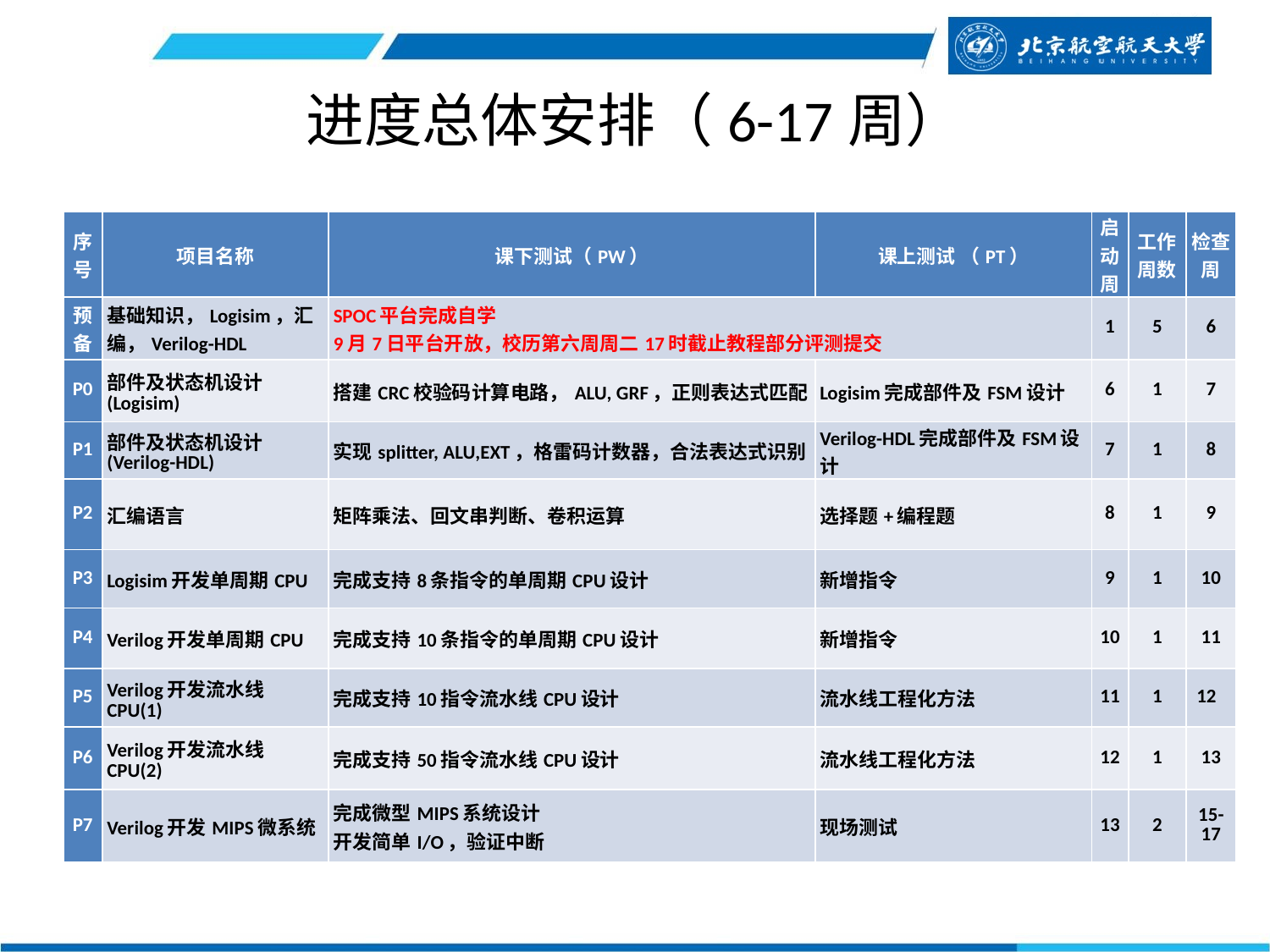

# 进度总体安排（6-17周）
| 序号 | 项目名称 | 课下测试（PW） | 课上测试 （PT） | 启动周 | 工作周数 | 检查周 |
| --- | --- | --- | --- | --- | --- | --- |
| 预备 | 基础知识，Logisim，汇编，Verilog-HDL | SPOC平台完成自学 9月7日平台开放，校历第六周周二17时截止教程部分评测提交 |  | 1 | 5 | 6 |
| P0 | 部件及状态机设计 (Logisim) | 搭建CRC校验码计算电路，ALU, GRF，正则表达式匹配 | Logisim完成部件及FSM设计 | 6 | 1 | 7 |
| P1 | 部件及状态机设计 (Verilog-HDL) | 实现splitter, ALU,EXT，格雷码计数器，合法表达式识别 | Verilog-HDL完成部件及FSM设计 | 7 | 1 | 8 |
| P2 | 汇编语言 | 矩阵乘法、回文串判断、卷积运算 | 选择题+编程题 | 8 | 1 | 9 |
| P3 | Logisim开发单周期CPU | 完成支持8条指令的单周期CPU设计 | 新增指令 | 9 | 1 | 10 |
| P4 | Verilog开发单周期CPU | 完成支持10条指令的单周期CPU设计 | 新增指令 | 10 | 1 | 11 |
| P5 | Verilog开发流水线CPU(1) | 完成支持10指令流水线CPU设计 | 流水线工程化方法 | 11 | 1 | 12 |
| P6 | Verilog开发流水线CPU(2) | 完成支持50指令流水线CPU设计 | 流水线工程化方法 | 12 | 1 | 13 |
| P7 | Verilog开发MIPS微系统 | 完成微型MIPS系统设计 开发简单I/O，验证中断 | 现场测试 | 13 | 2 | 15-17 |